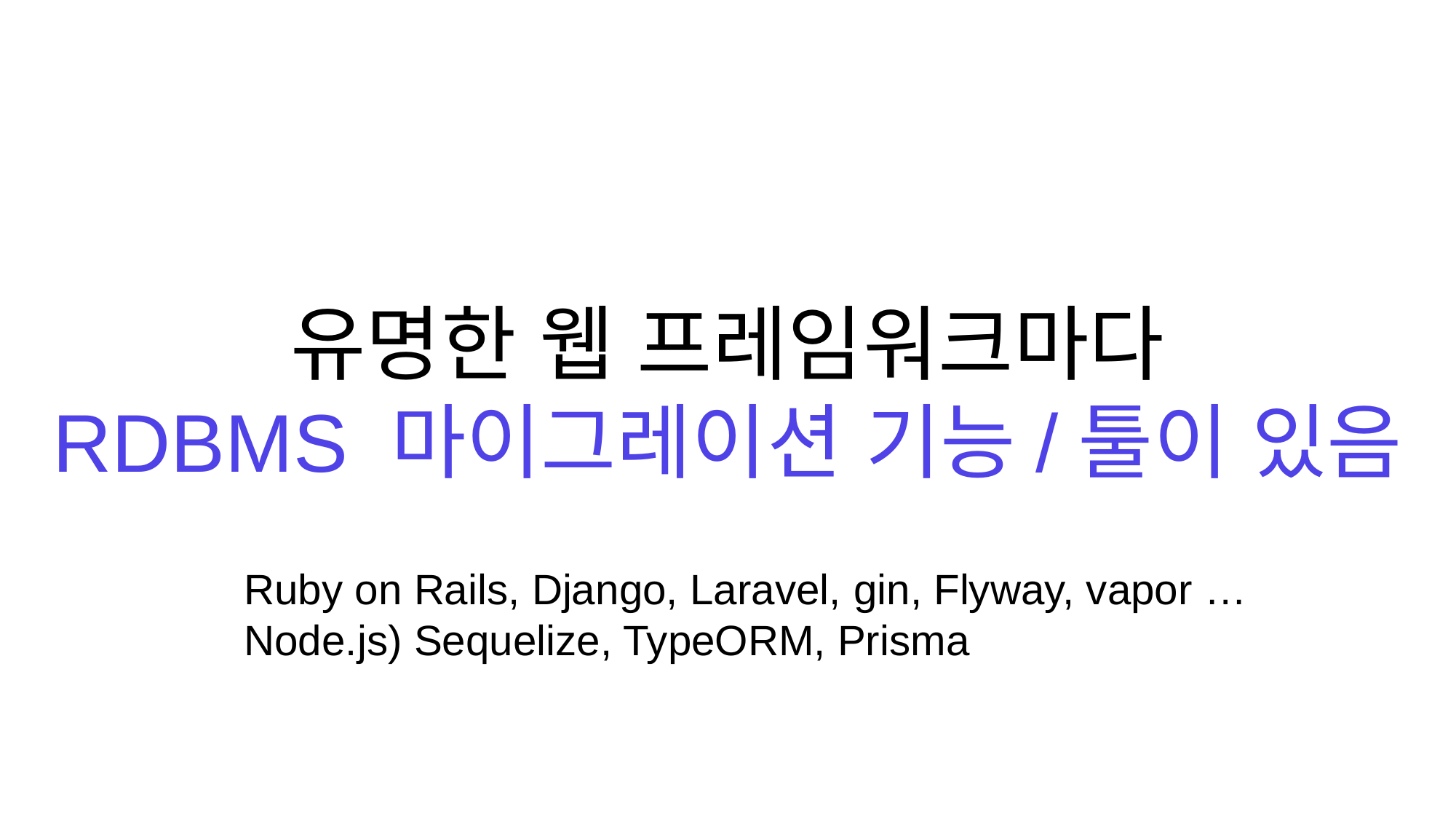

유명한 웹 프레임워크마다
RDBMS 마이그레이션 기능/툴이 있음
Ruby on Rails, Django, Laravel, gin, Flyway, vapor …
Node.js) Sequelize, TypeORM, Prisma